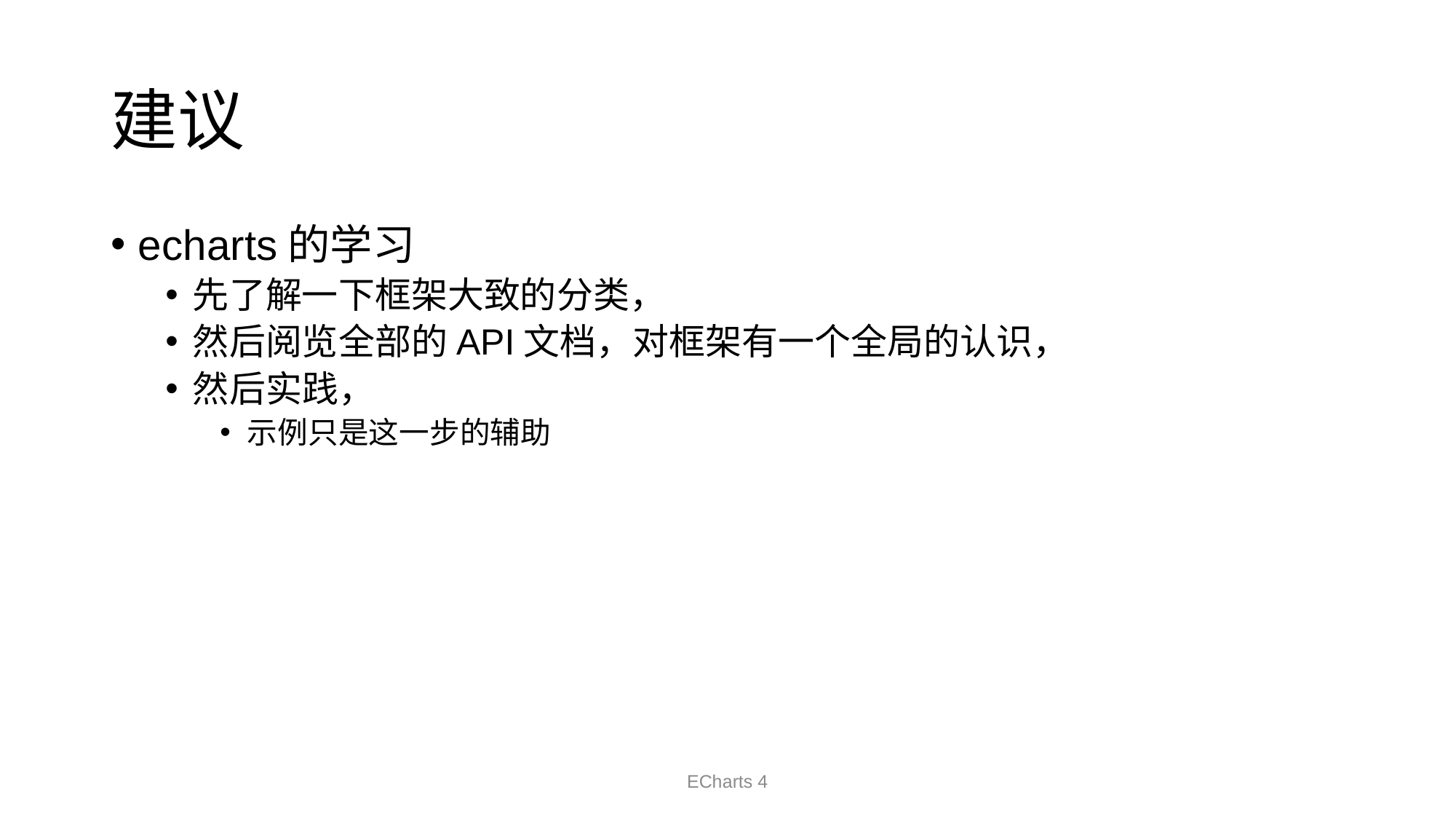

# 建议
echarts的学习
先了解一下框架大致的分类，
然后阅览全部的API文档，对框架有一个全局的认识，
然后实践，
示例只是这一步的辅助

ECharts 4
42